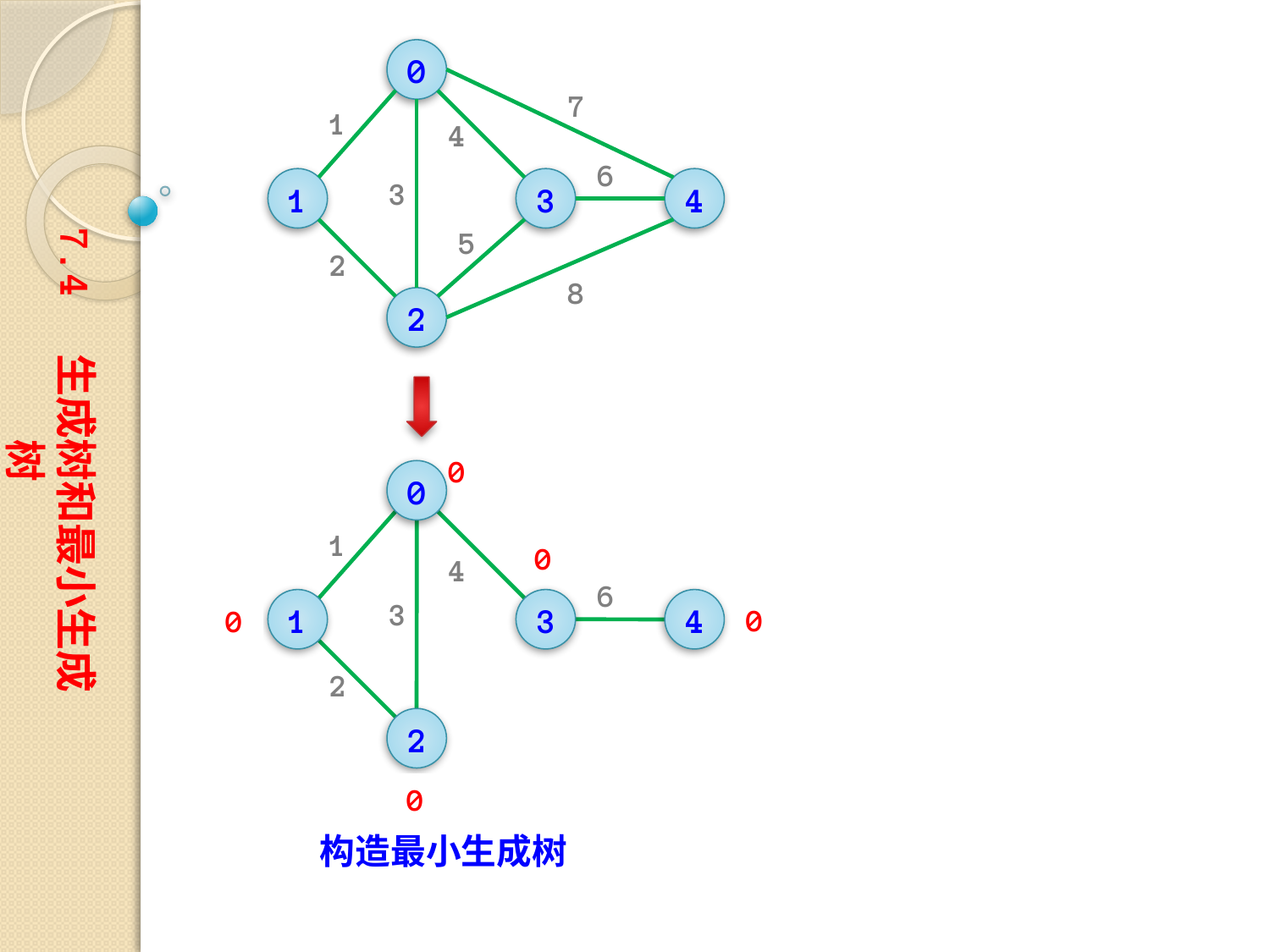

0
7
1
4
6
3
1
3
4
5
2
8
2
7.4  生成树和最小生成树

0
0
3
1
3
4
4
1
2
2
1
4
3
0
6
0
0
2
0
构造最小生成树